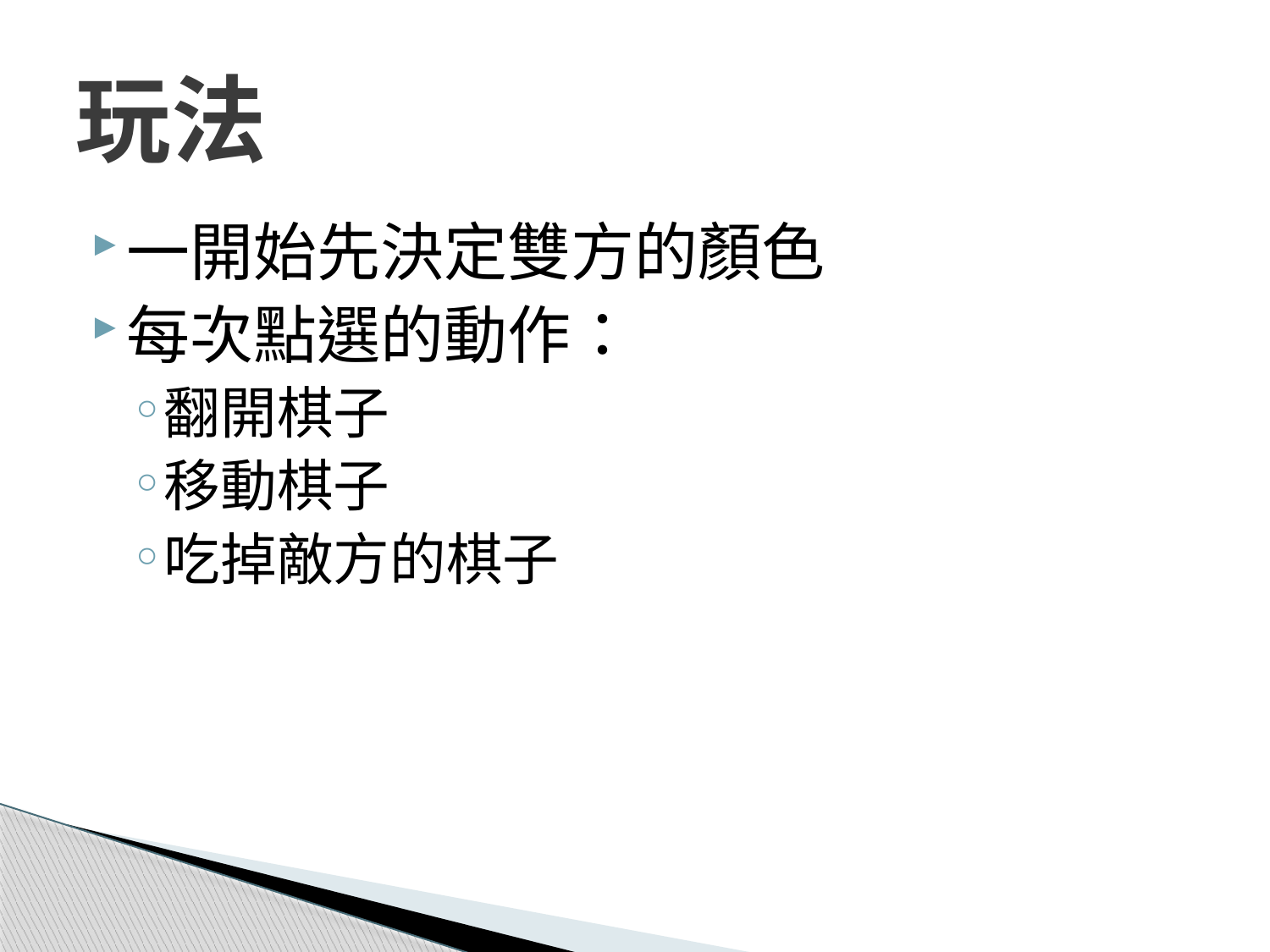

# 玩法
一開始先決定雙方的顏色
每次點選的動作：
翻開棋子
移動棋子
吃掉敵方的棋子